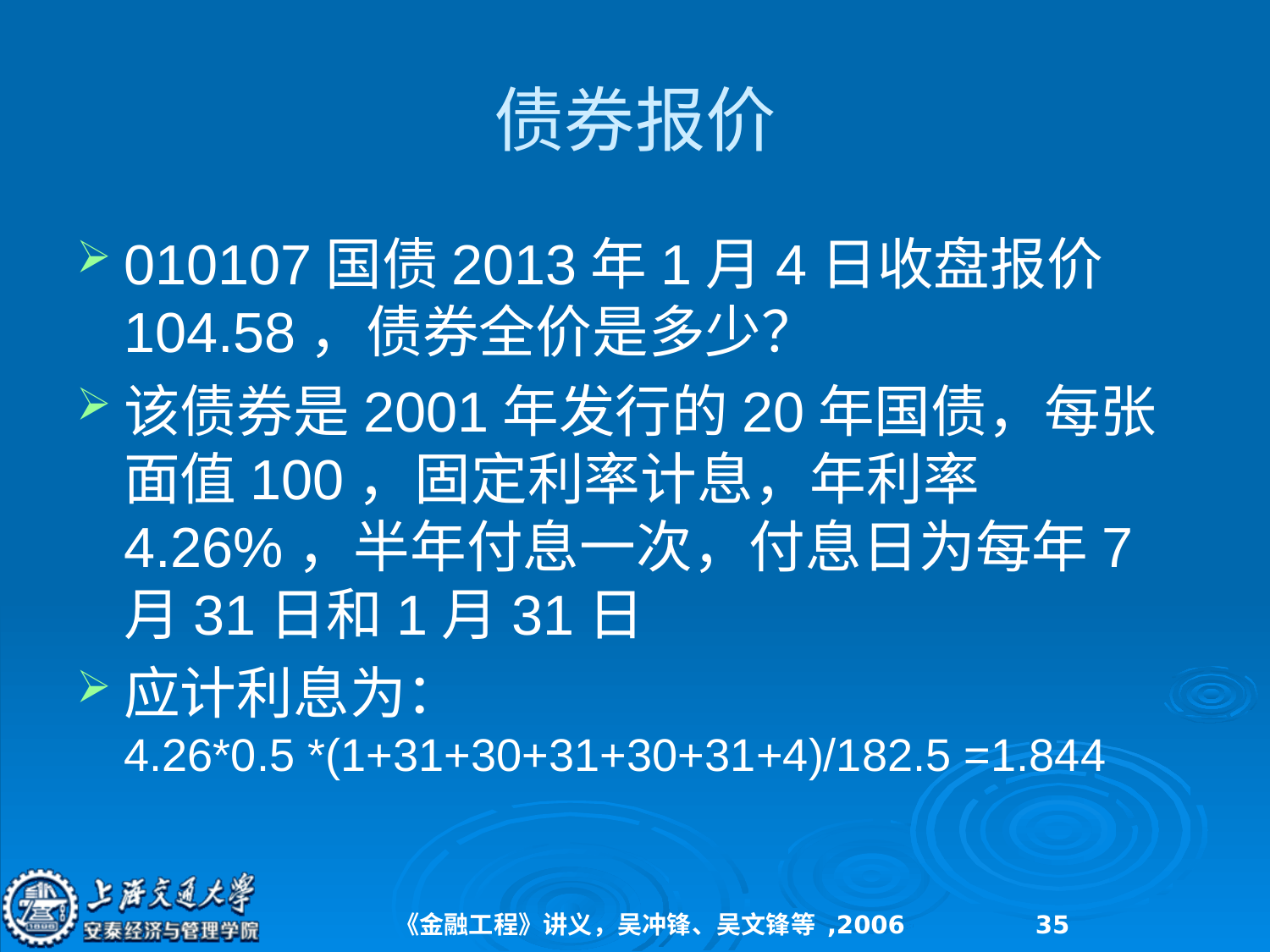

# 债券报价
010107国债2013年1月4日收盘报价104.58，债券全价是多少？
该债券是2001年发行的20年国债，每张面值100，固定利率计息，年利率4.26%，半年付息一次，付息日为每年7月31日和1月31日
应计利息为：
4.26*0.5 *(1+31+30+31+30+31+4)/182.5 =1.844